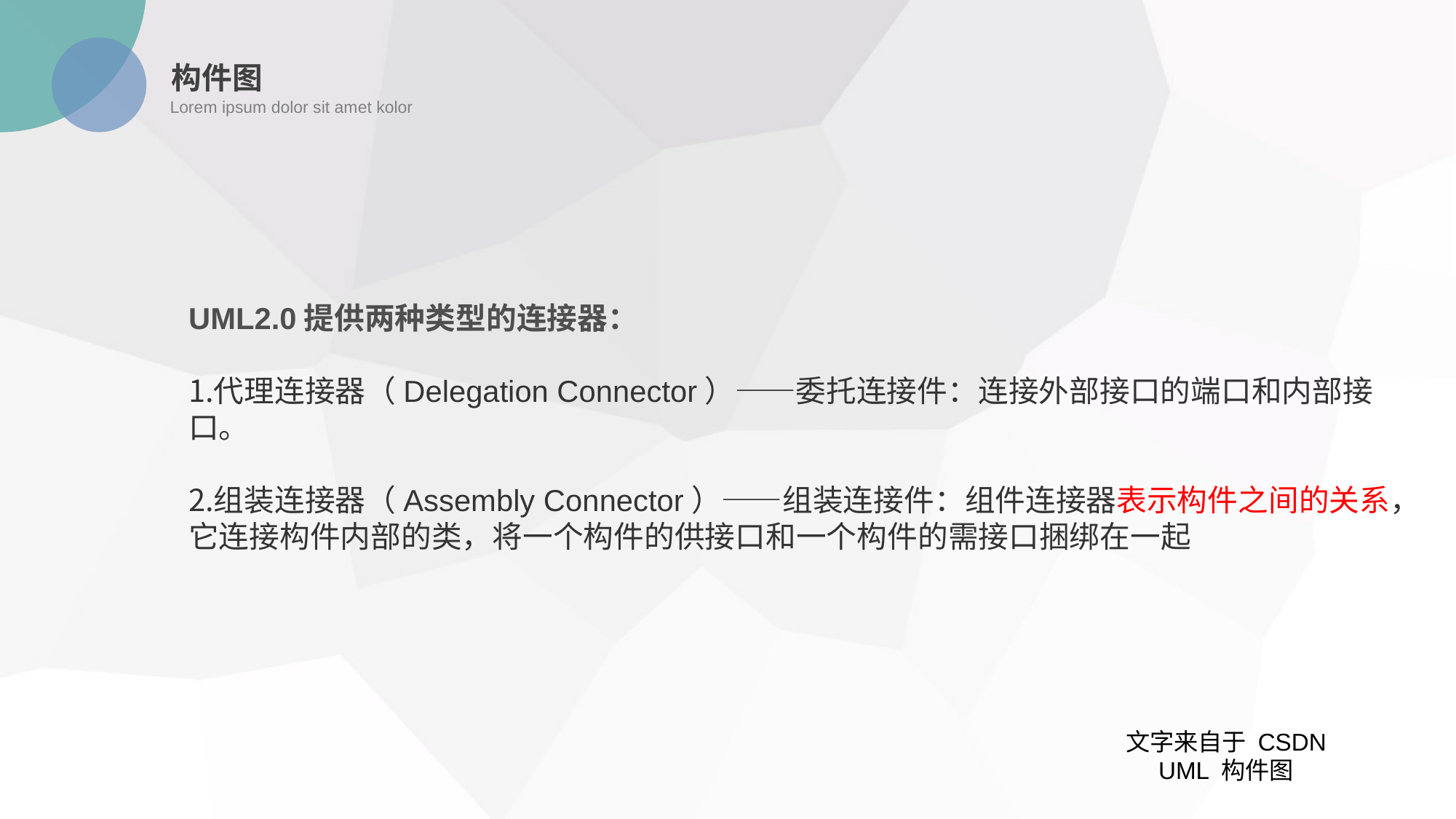

构件图
Lorem ipsum dolor sit amet kolor
UML2.0提供两种类型的连接器：

代理连接器（Delegation Connector）——委托连接件：连接外部接口的端口和内部接口。

组装连接器（Assembly Connector）——组装连接件：组件连接器表示构件之间的关系，它连接构件内部的类，将一个构件的供接口和一个构件的需接口捆绑在一起
文字来自于 CSDN
UML 构件图